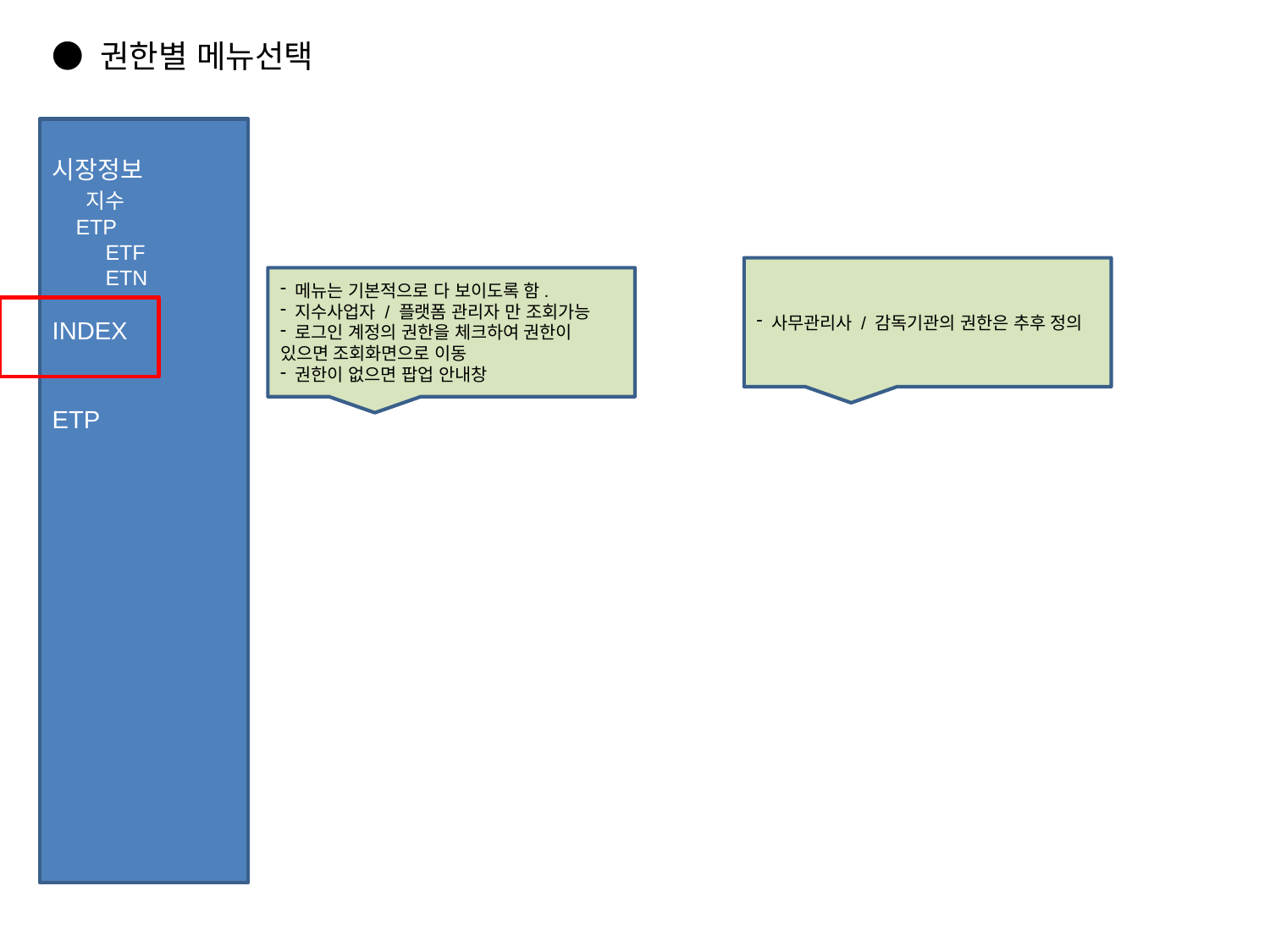

● 권한별 메뉴선택
시장정보
    지수
    ETP
         ETF
         ETN

INDEX

ETP

 사무관리사 / 감독기관의 권한은 추후 정의
 메뉴는 기본적으로 다 보이도록 함.
 지수사업자 / 플랫폼 관리자 만 조회가능
 로그인 계정의 권한을 체크하여 권한이 있으면 조회화면으로 이동
 권한이 없으면 팝업 안내창